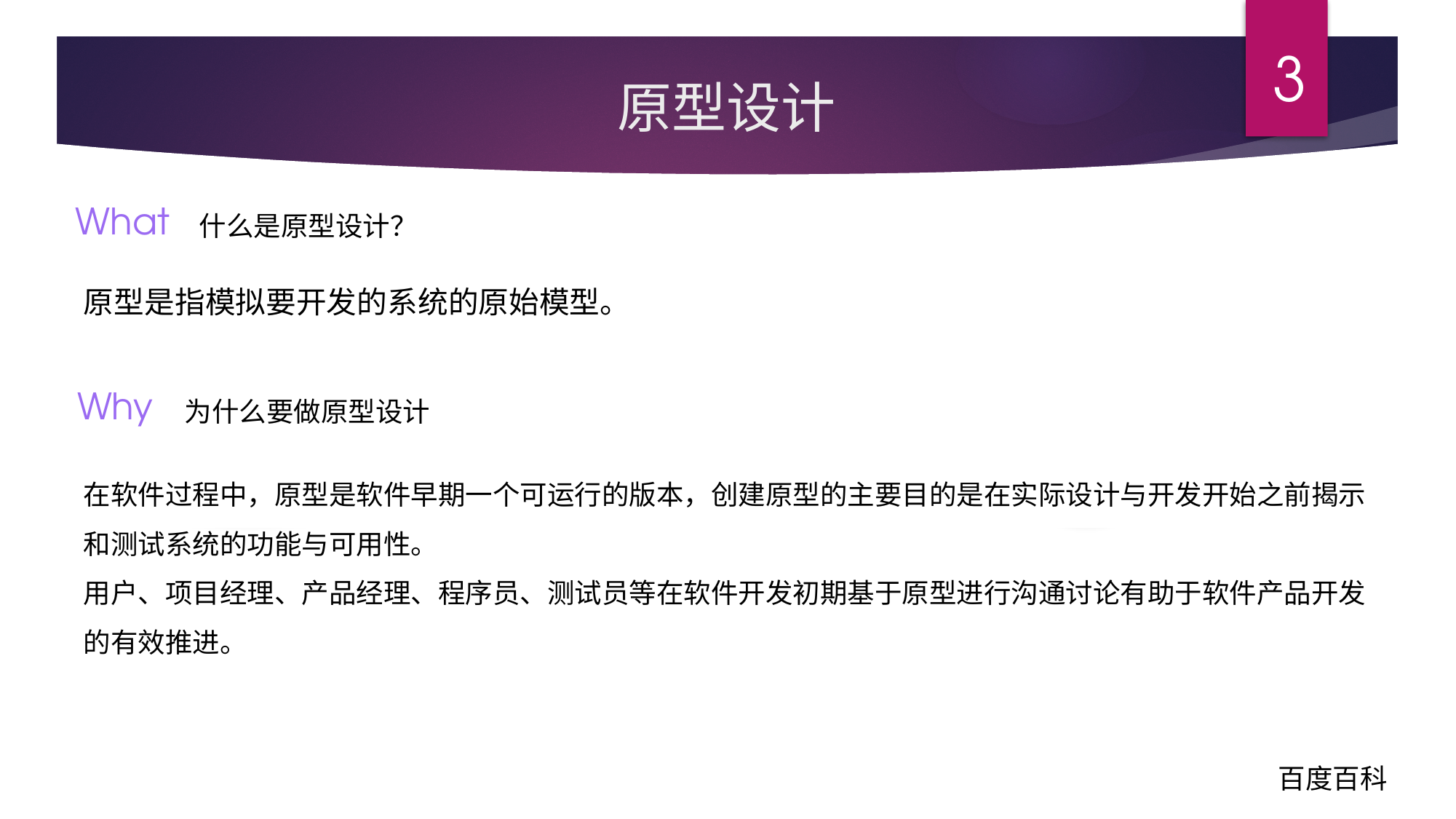

3
# 原型设计
What
什么是原型设计？
原型是指模拟要开发的系统的原始模型。
Why
为什么要做原型设计
在软件过程中，原型是软件早期一个可运行的版本，创建原型的主要目的是在实际设计与开发开始之前揭示和测试系统的功能与可用性。
用户、项目经理、产品经理、程序员、测试员等在软件开发初期基于原型进行沟通讨论有助于软件产品开发的有效推进。
百度百科